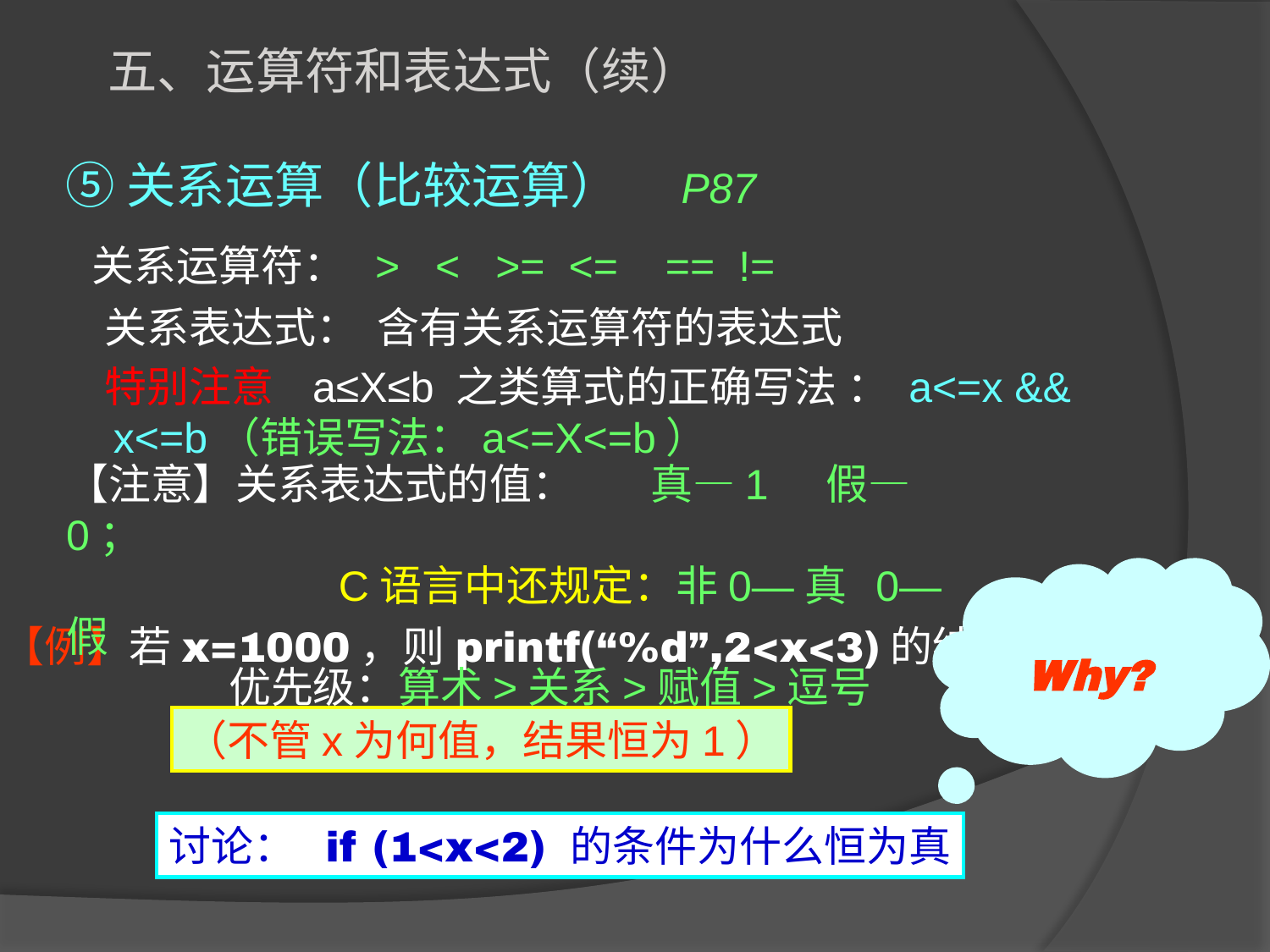

五、运算符和表达式（续）
⑤关系运算（比较运算）　P87
 关系运算符：  >   <   >=  <=    ==  !=
   关系表达式：  含有关系运算符的表达式
   特别注意   a≤X≤b 之类算式的正确写法 ： a<=x && x<=b（错误写法：a<=X<=b）
【注意】关系表达式的值：        真—1    假—0；
                       C语言中还规定：非0—真  0—假
                优先级：算术>关系>赋值>逗号

Why?
【例】若x=1000，则printf(“%d”,2<x<3)的结果是什么？
（不管x为何值，结果恒为1）
讨论：  if (1<x<2) 的条件为什么恒为真